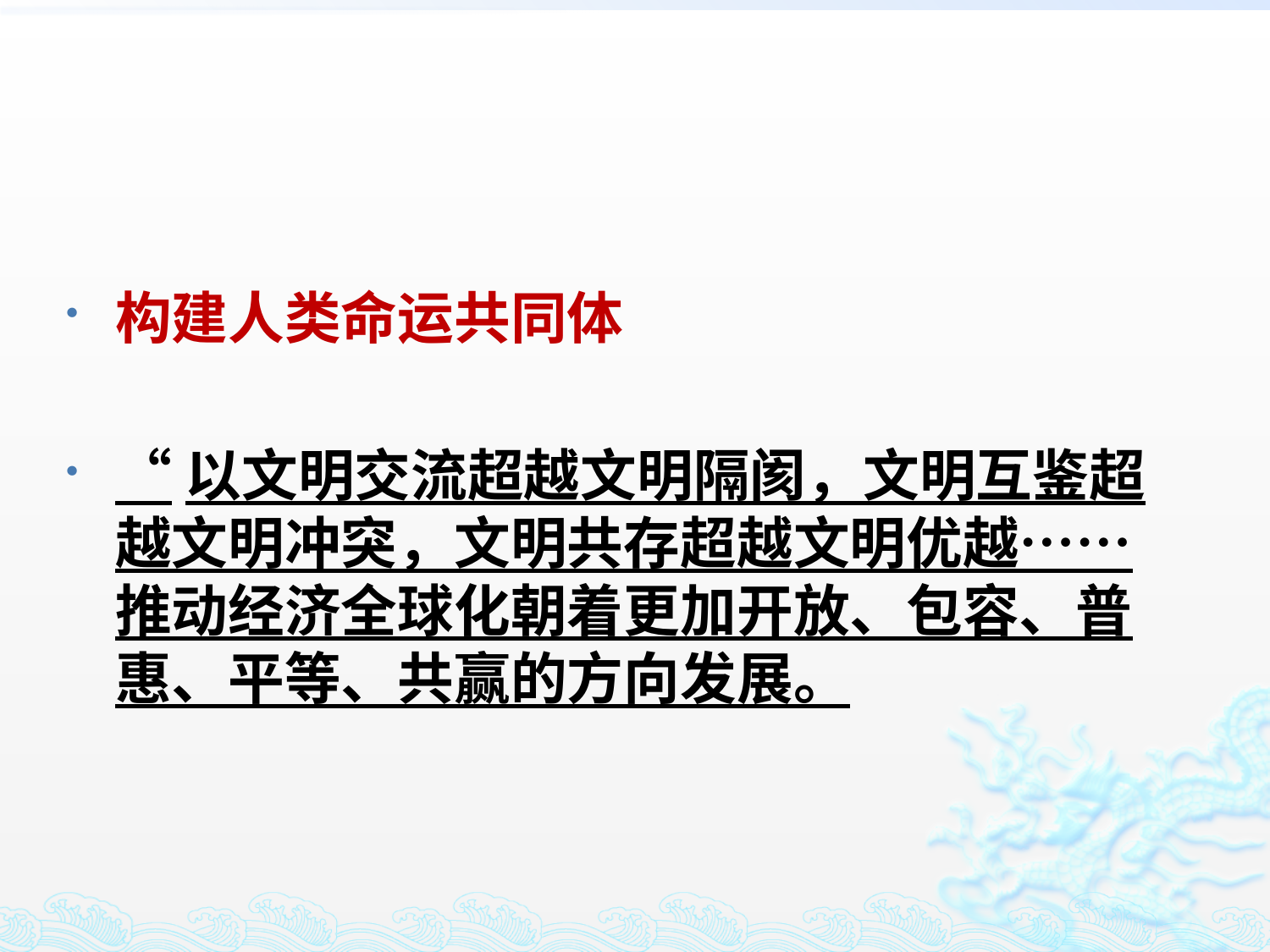

构建人类命运共同体

“以文明交流超越文明隔阂，文明互鉴超越文明冲突，文明共存超越文明优越……推动经济全球化朝着更加开放、包容、普惠、平等、共赢的方向发展。